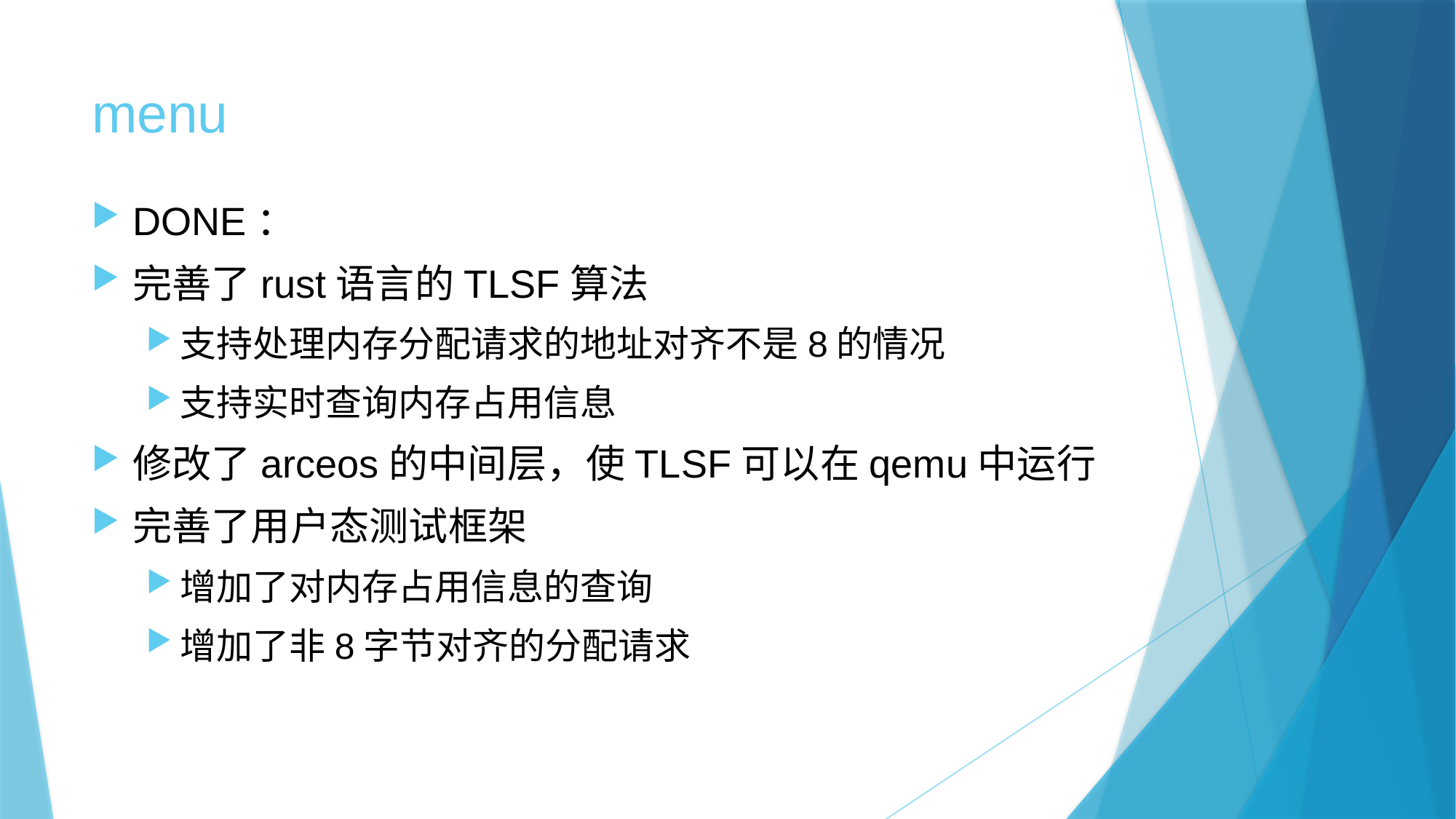

# menu
DONE：
完善了rust语言的TLSF算法
支持处理内存分配请求的地址对齐不是8的情况
支持实时查询内存占用信息
修改了arceos的中间层，使TLSF可以在qemu中运行
完善了用户态测试框架
增加了对内存占用信息的查询
增加了非8字节对齐的分配请求